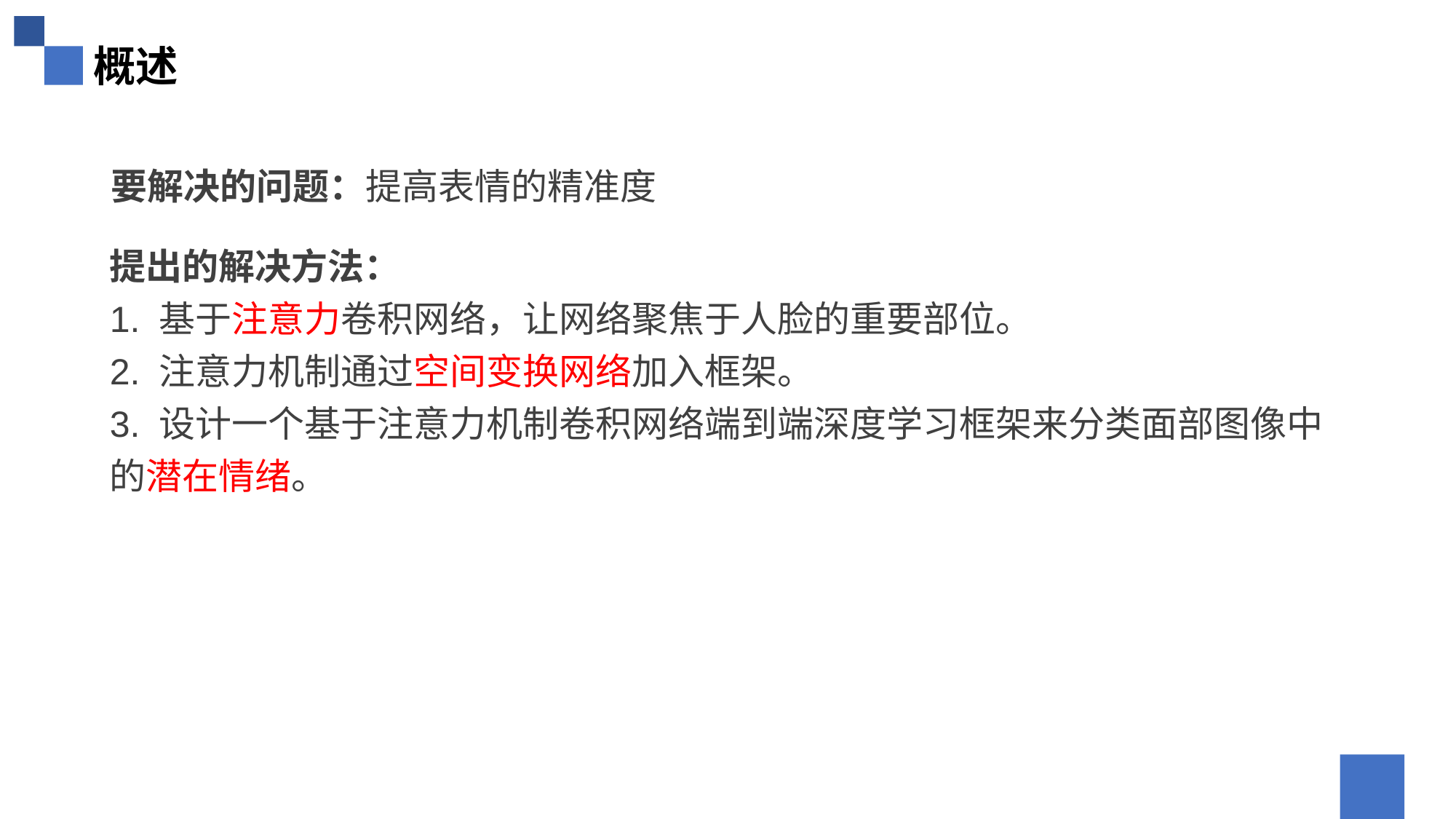

概述
要解决的问题：提高表情的精准度
提出的解决方法：
1. 基于注意力卷积网络，让网络聚焦于人脸的重要部位。
2. 注意力机制通过空间变换网络加入框架。
3. 设计一个基于注意力机制卷积网络端到端深度学习框架来分类面部图像中的潜在情绪。